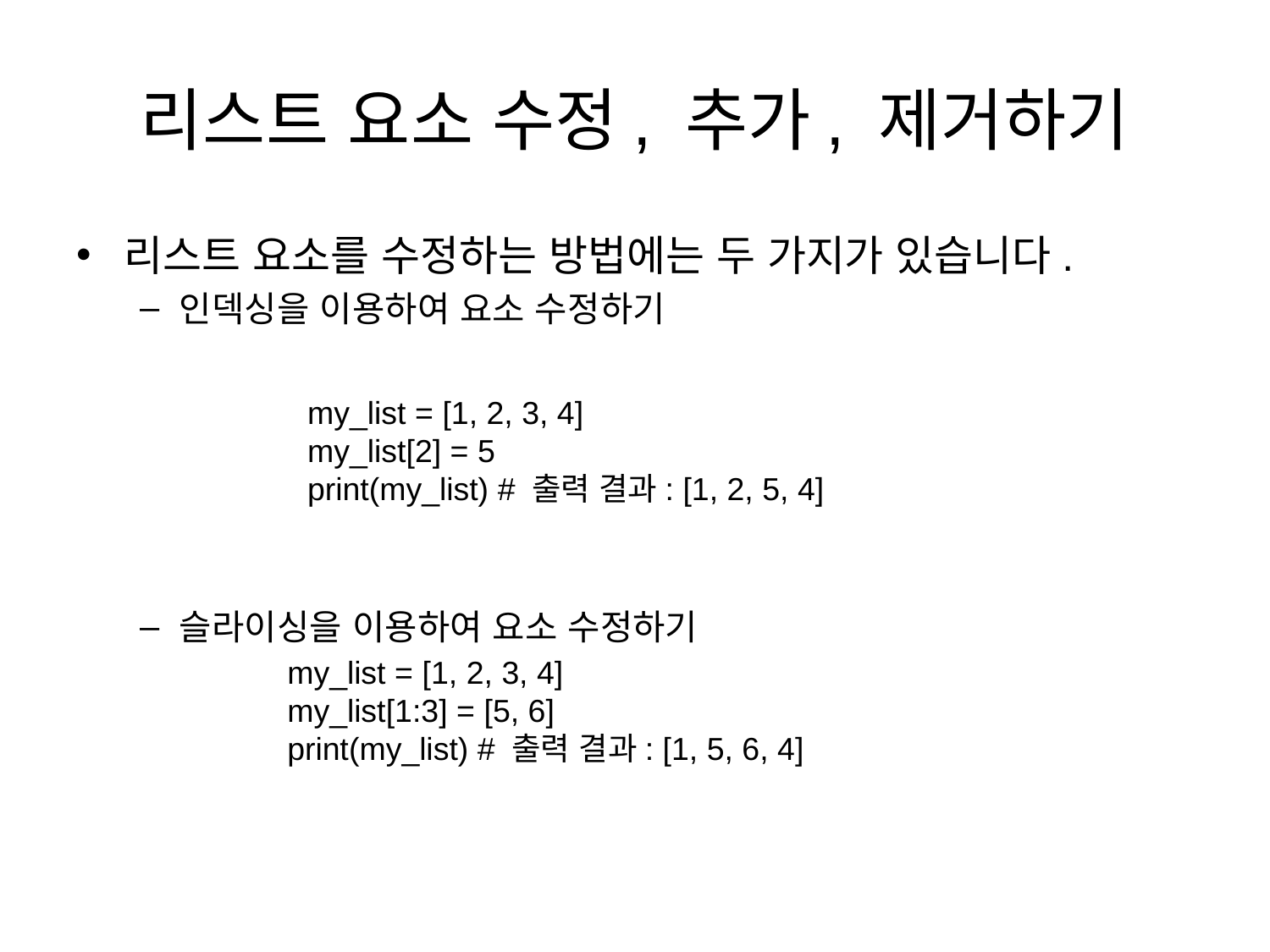

# 리스트 요소 수정, 추가, 제거하기
리스트 요소를 수정하는 방법에는 두 가지가 있습니다.
인덱싱을 이용하여 요소 수정하기

슬라이싱을 이용하여 요소 수정하기

my_list = [1, 2, 3, 4]
my_list[2] = 5
print(my_list) # 출력 결과: [1, 2, 5, 4]
my_list = [1, 2, 3, 4]
my_list[1:3] = [5, 6]
print(my_list) # 출력 결과: [1, 5, 6, 4]